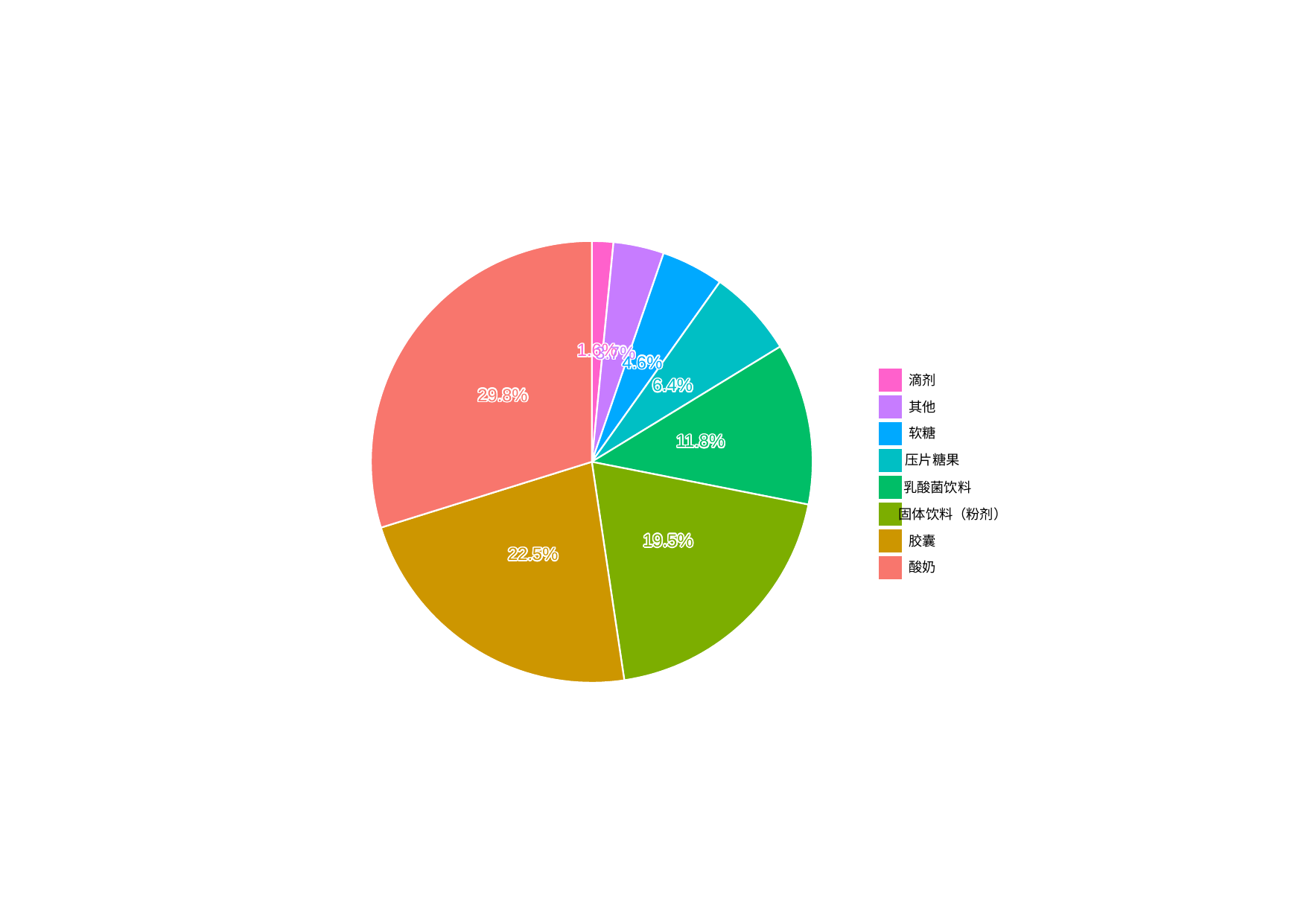

1.6%
1.6%
1.6%
1.6%
1.6%
1.6%
1.6%
1.6%
1.6%
1.6%
1.6%
1.6%
1.6%
1.6%
3.7%
1.6%
1.6%
3.7%
3.7%
1.6%
3.7%
3.7%
3.7%
3.7%

3.7%
3.7%
3.7%
3.7%
3.7%
3.7%
3.7%
3.7%
3.7%
3.7%
4.6%
4.6%
4.6%
4.6%
4.6%
4.6%
4.6%
4.6%
4.6%
4.6%
4.6%
4.6%
4.6%
4.6%
4.6%
4.6%
4.6%

滴剂
6.4%
6.4%
6.4%
6.4%
6.4%
6.4%
6.4%
6.4%
6.4%
6.4%
6.4%
6.4%
6.4%
6.4%
6.4%
6.4%
6.4%
29.8%
29.8%
29.8%
29.8%
29.8%
29.8%
29.8%
29.8%
29.8%
29.8%
29.8%
29.8%
29.8%
29.8%
29.8%
29.8%
29.8%

其他

软糖
11.8%
11.8%
11.8%
11.8%
11.8%
11.8%
11.8%
11.8%
11.8%
11.8%
11.8%
11.8%
11.8%
11.8%
11.8%
11.8%
11.8%

压片糖果

乳酸菌饮料

固体饮料（粉剂）

19.5%
19.5%
19.5%
19.5%
19.5%
19.5%
19.5%
19.5%
19.5%
19.5%
19.5%
19.5%
19.5%
19.5%
19.5%
19.5%
19.5%
胶囊
22.5%
22.5%
22.5%
22.5%
22.5%
22.5%
22.5%
22.5%
22.5%
22.5%
22.5%
22.5%
22.5%
22.5%
22.5%
22.5%
22.5%

酸奶